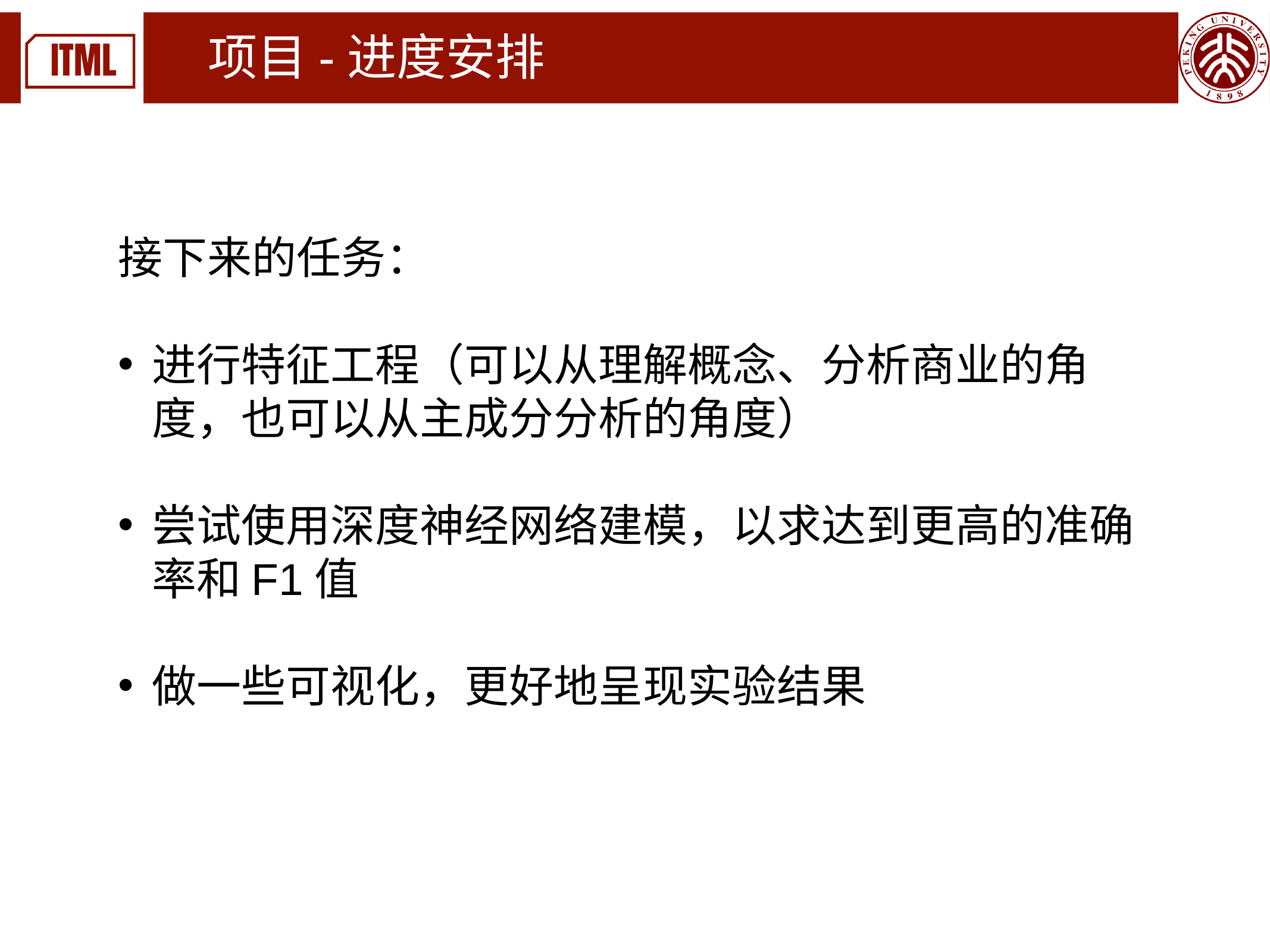

# 项目-进度安排
接下来的任务：

进行特征工程（可以从理解概念、分析商业的角度，也可以从主成分分析的角度）

尝试使用深度神经网络建模，以求达到更高的准确率和F1值

做一些可视化，更好地呈现实验结果